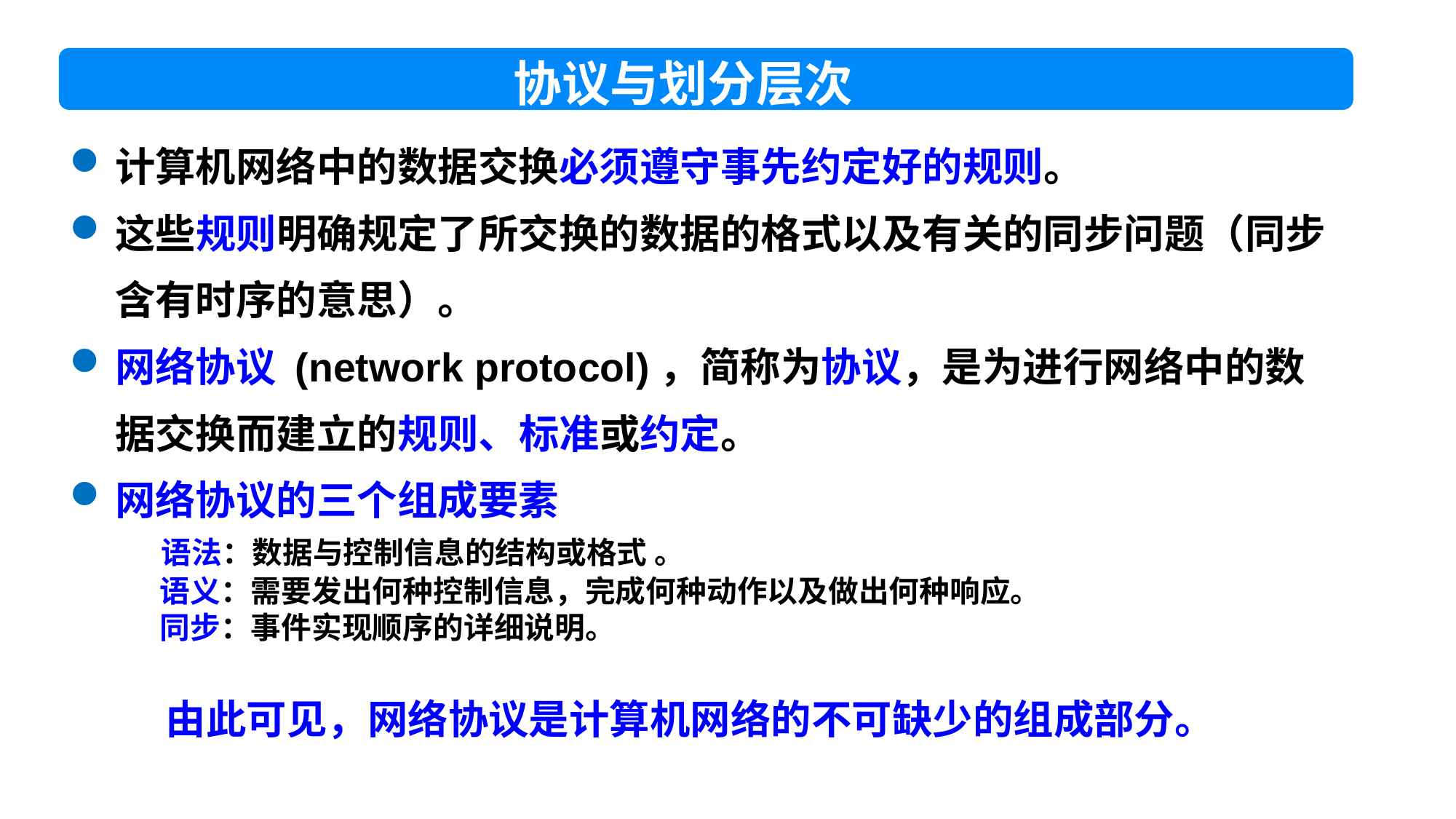

协议与划分层次
计算机网络中的数据交换必须遵守事先约定好的规则。
这些规则明确规定了所交换的数据的格式以及有关的同步问题（同步含有时序的意思）。
网络协议 (network protocol)，简称为协议，是为进行网络中的数据交换而建立的规则、标准或约定。
网络协议的三个组成要素
         语法：数据与控制信息的结构或格式 。
            语义：需要发出何种控制信息，完成何种动作以及做出何种响应。
            同步：事件实现顺序的详细说明。

由此可见，网络协议是计算机网络的不可缺少的组成部分。